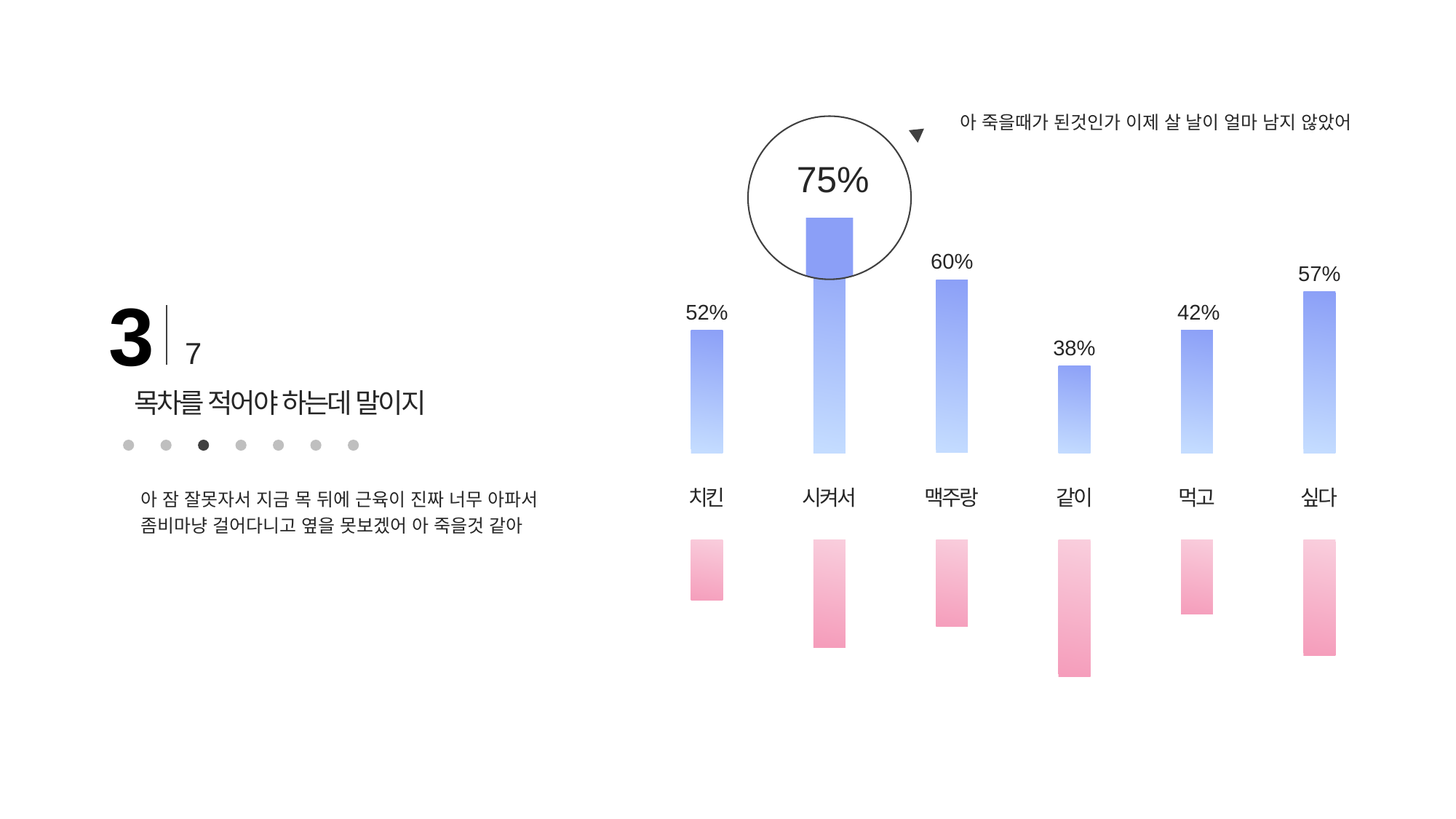

아 죽을때가 된것인가 이제 살 날이 얼마 남지 않았어

75%

60%
57%
3

52%
42%
7
38%

목차를 적어야 하는데 말이지

아 잠 잘못자서 지금 목 뒤에 근육이 진짜 너무 아파서
좀비마냥 걸어다니고 옆을 못보겠어 아 죽을것 같아
치킨
시켜서
맥주랑
같이
먹고
싶다